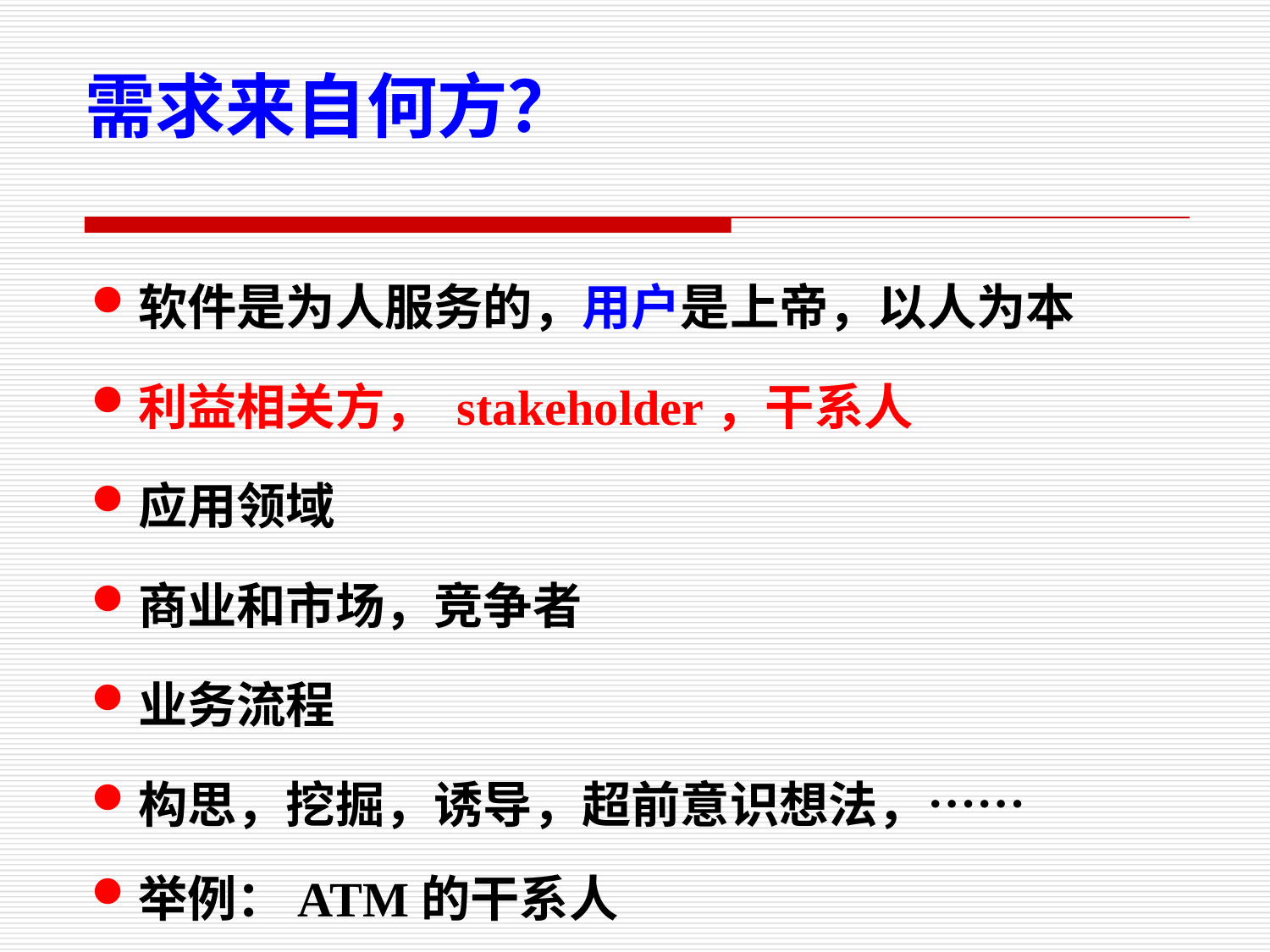

需求来自何方？
软件是为人服务的，用户是上帝，以人为本
利益相关方， stakeholder，干系人
应用领域
商业和市场，竞争者
业务流程
构思，挖掘，诱导，超前意识想法，……
举例：ATM的干系人